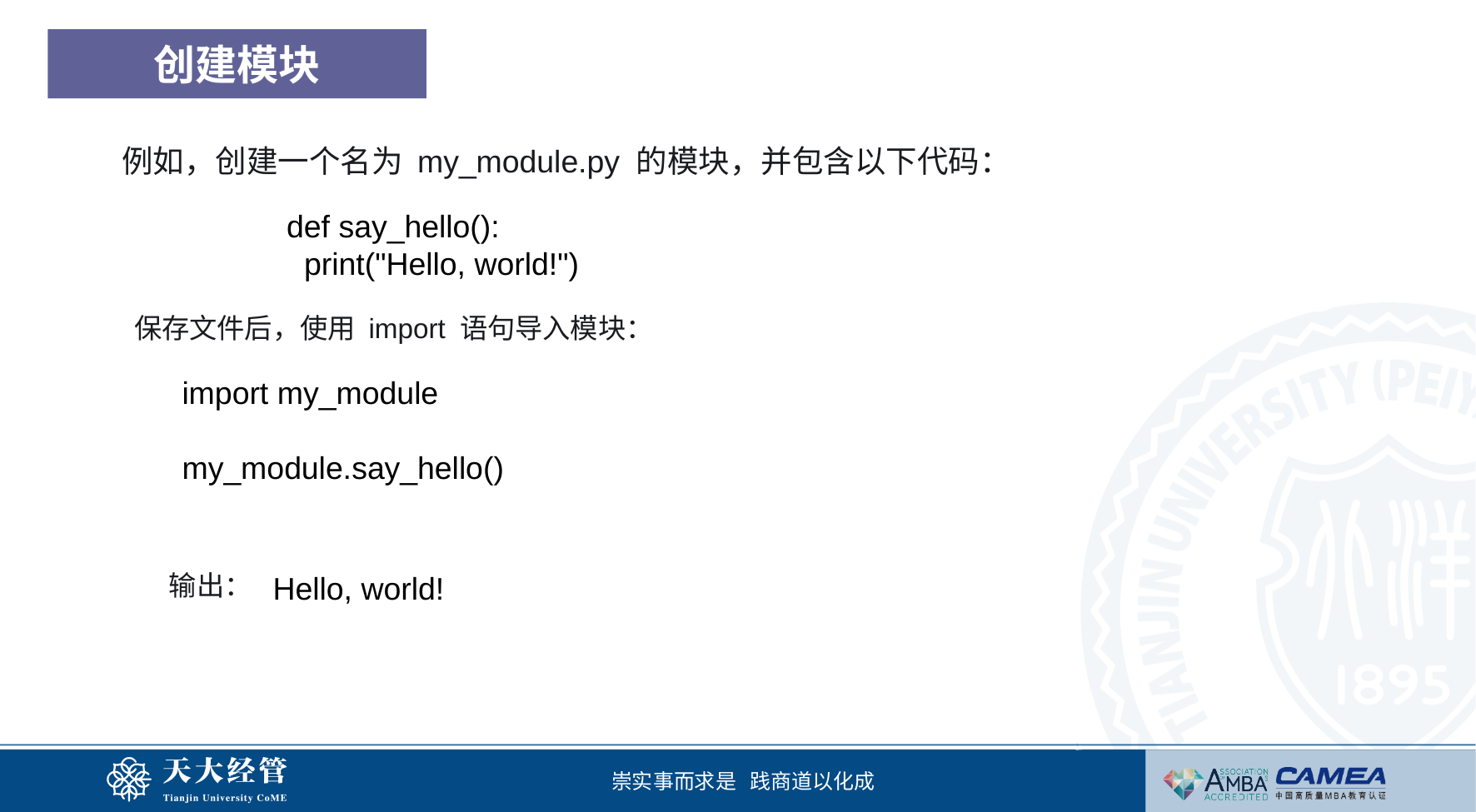

创建模块
例如，创建一个名为 my_module.py 的模块，并包含以下代码：
def say_hello():
  print("Hello, world!")
保存文件后，使用 import 语句导入模块：
import my_module

my_module.say_hello()
输出：
Hello, world!
4